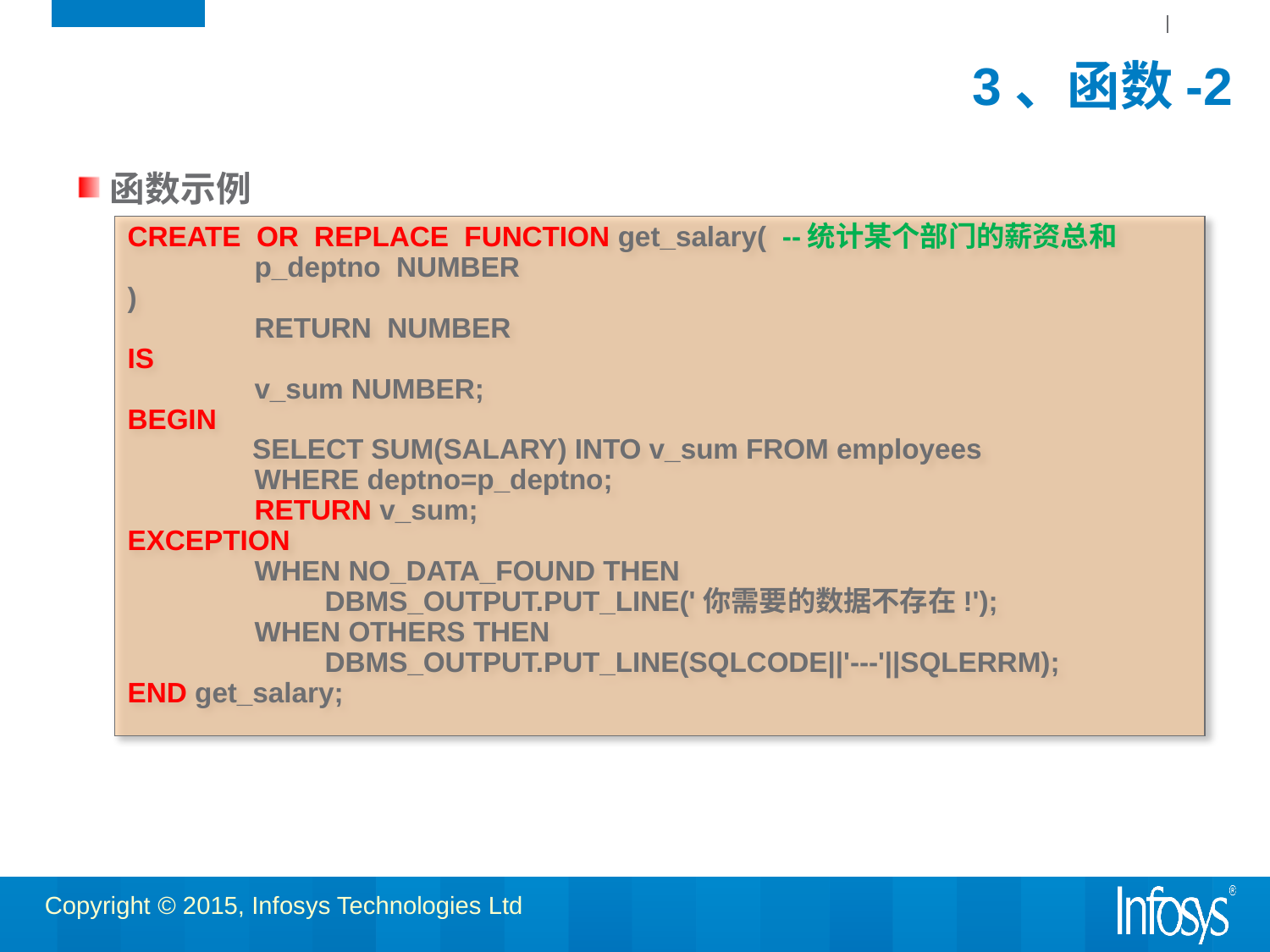

# 3、函数-2
函数示例
CREATE  OR  REPLACE  FUNCTION get_salary(  --统计某个部门的薪资总和
	p_deptno  NUMBER
)
 	RETURN  NUMBER 
IS
  	v_sum NUMBER;
BEGIN
                SELECT SUM(SALARY) INTO v_sum FROM employees
	WHERE deptno=p_deptno;
  	RETURN v_sum;
EXCEPTION
   	WHEN NO_DATA_FOUND THEN 
     	         DBMS_OUTPUT.PUT_LINE('你需要的数据不存在!');
   	WHEN OTHERS THEN 
      	         DBMS_OUTPUT.PUT_LINE(SQLCODE||'---'||SQLERRM);
END get_salary;